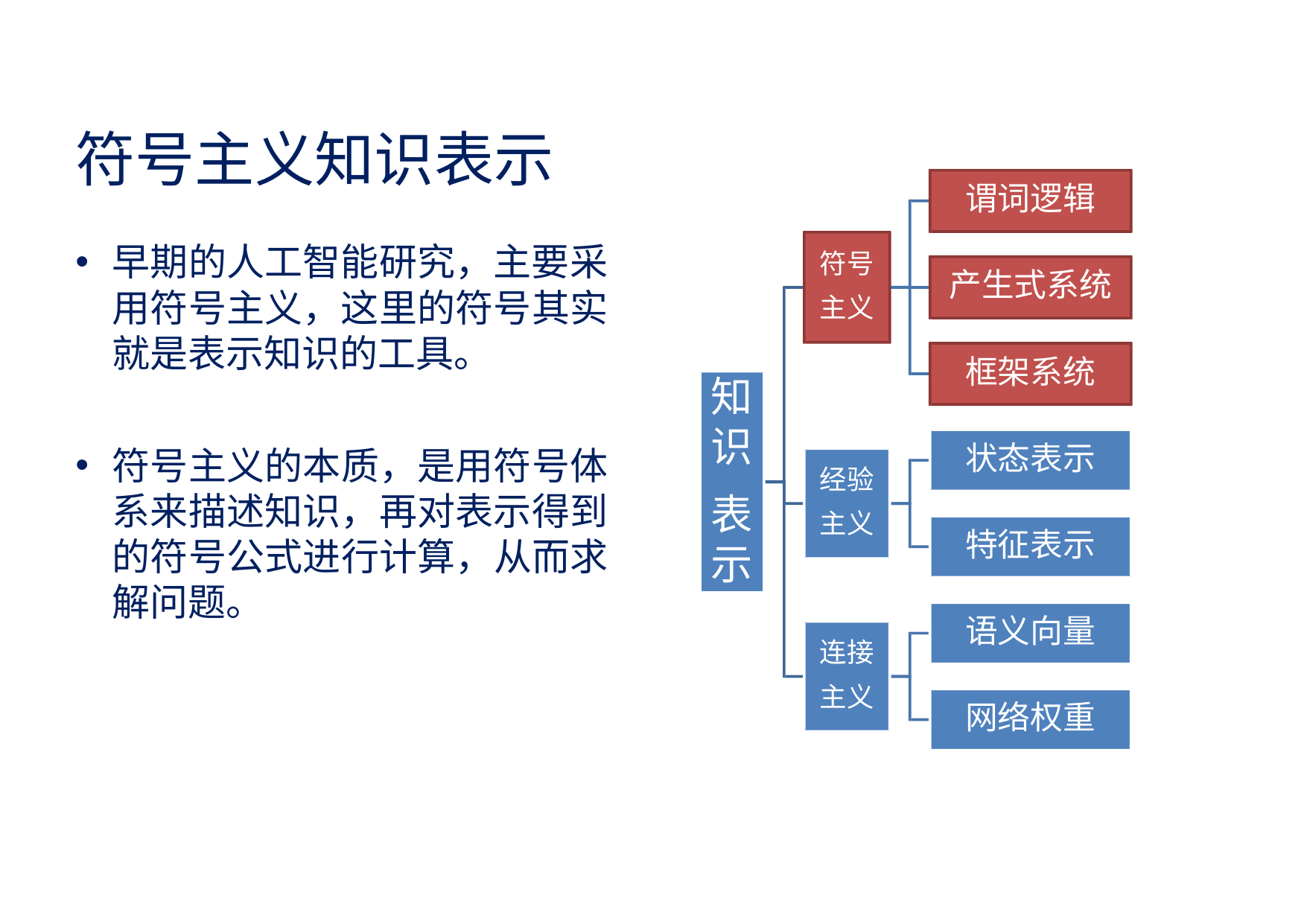

# 符号主义知识表示

谓词逻辑

符号 主义
早期的人工智能研究，主要采 用符号主义，这里的符号其实 就是表示知识的工具。

符号主义的本质，是用符号体 系来描述知识，再对表示得到 的符号公式进行计算，从而求 解问题。

产生式系统

框架系统
知 识
表 示

状态表示

经验 主义

特征表示

语义向量

连接 主义

网络权重
8